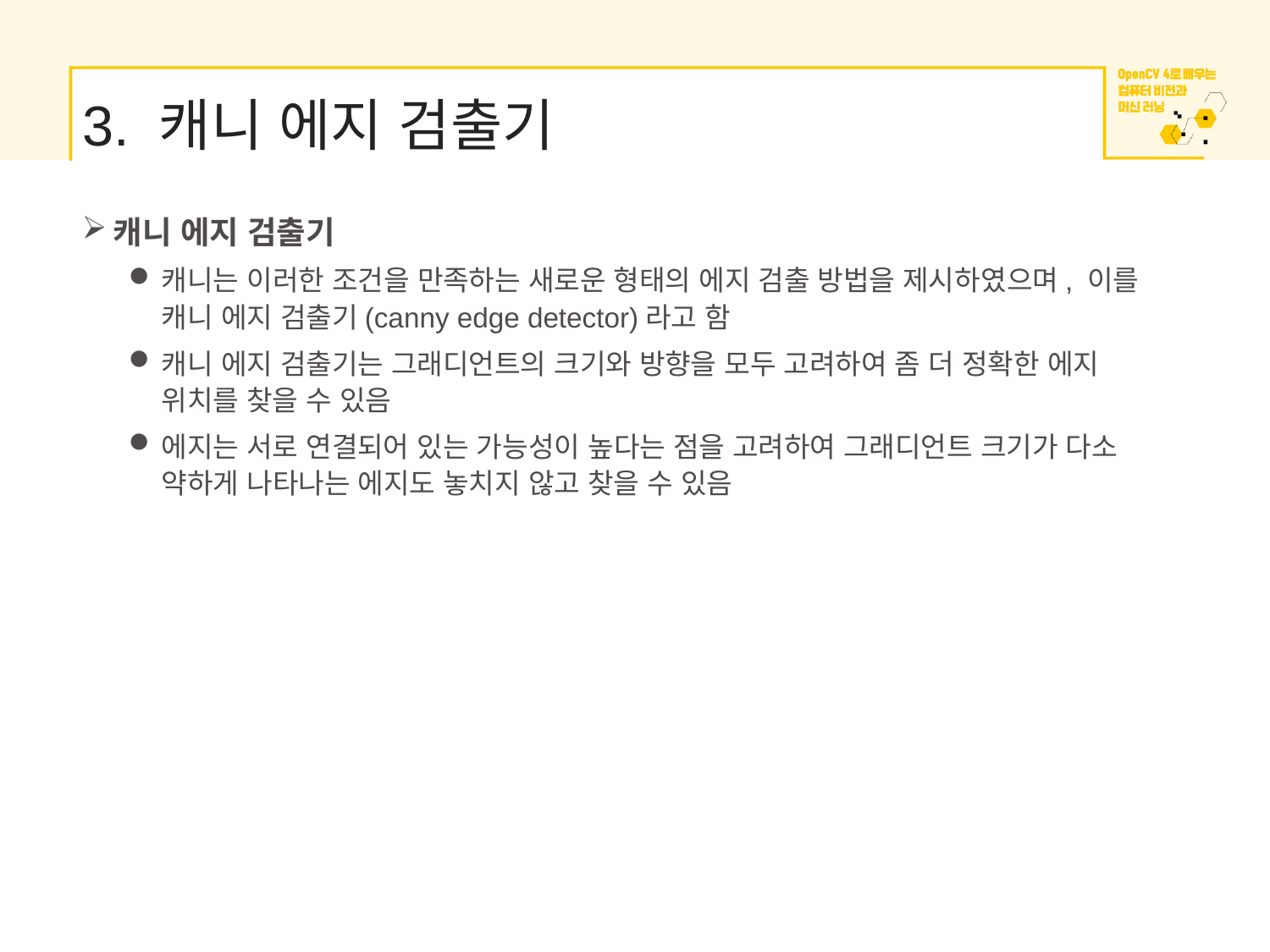

# 3. 캐니 에지 검출기
캐니 에지 검출기
캐니는 이러한 조건을 만족하는 새로운 형태의 에지 검출 방법을 제시하였으며, 이를 캐니 에지 검출기(canny edge detector)라고 함
캐니 에지 검출기는 그래디언트의 크기와 방향을 모두 고려하여 좀 더 정확한 에지 위치를 찾을 수 있음
에지는 서로 연결되어 있는 가능성이 높다는 점을 고려하여 그래디언트 크기가 다소 약하게 나타나는 에지도 놓치지 않고 찾을 수 있음